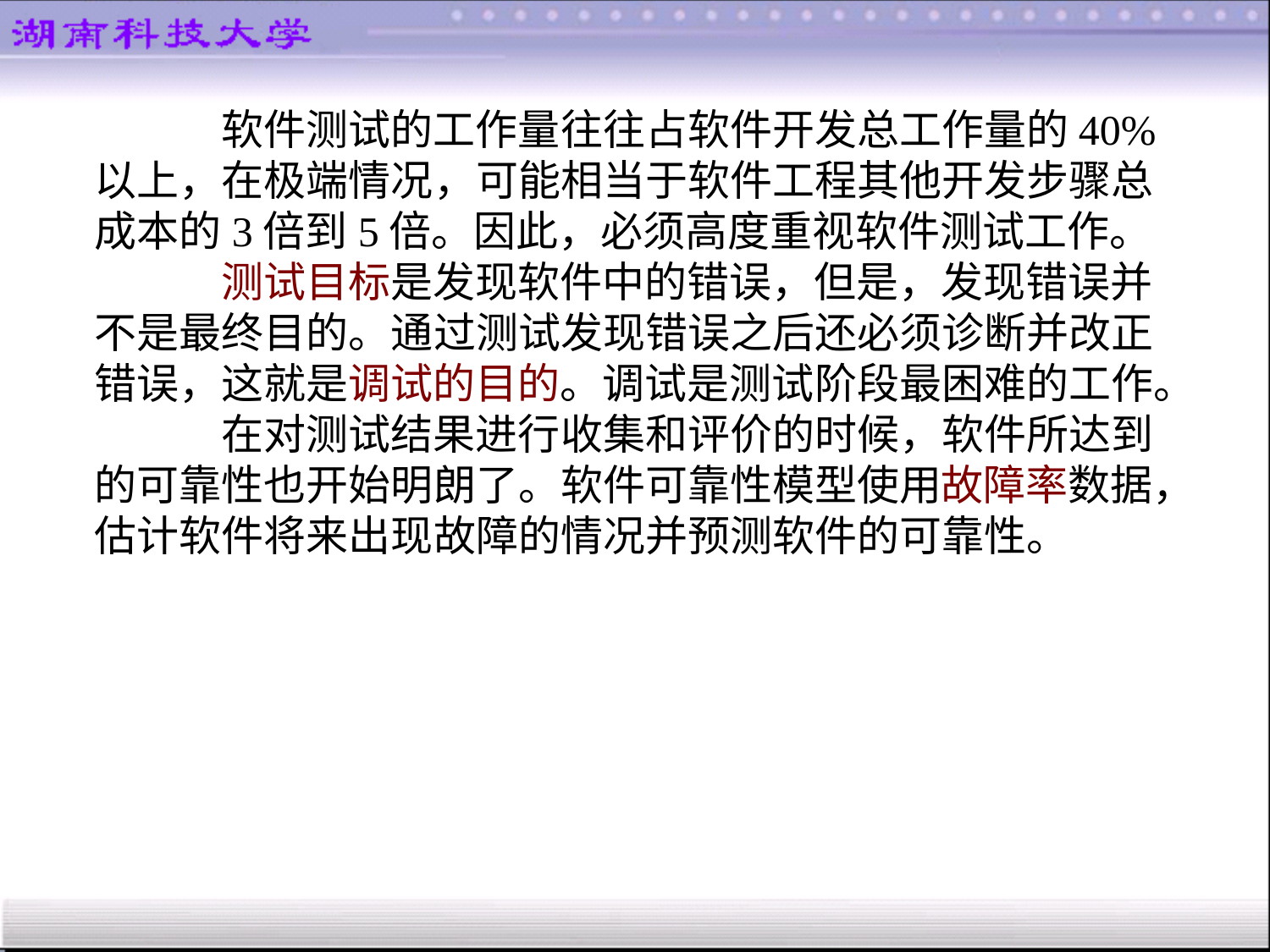

软件测试的工作量往往占软件开发总工作量的40%以上，在极端情况，可能相当于软件工程其他开发步骤总成本的3倍到5倍。因此，必须高度重视软件测试工作。
		测试目标是发现软件中的错误，但是，发现错误并不是最终目的。通过测试发现错误之后还必须诊断并改正错误，这就是调试的目的。调试是测试阶段最困难的工作。
		在对测试结果进行收集和评价的时候，软件所达到的可靠性也开始明朗了。软件可靠性模型使用故障率数据，估计软件将来出现故障的情况并预测软件的可靠性。